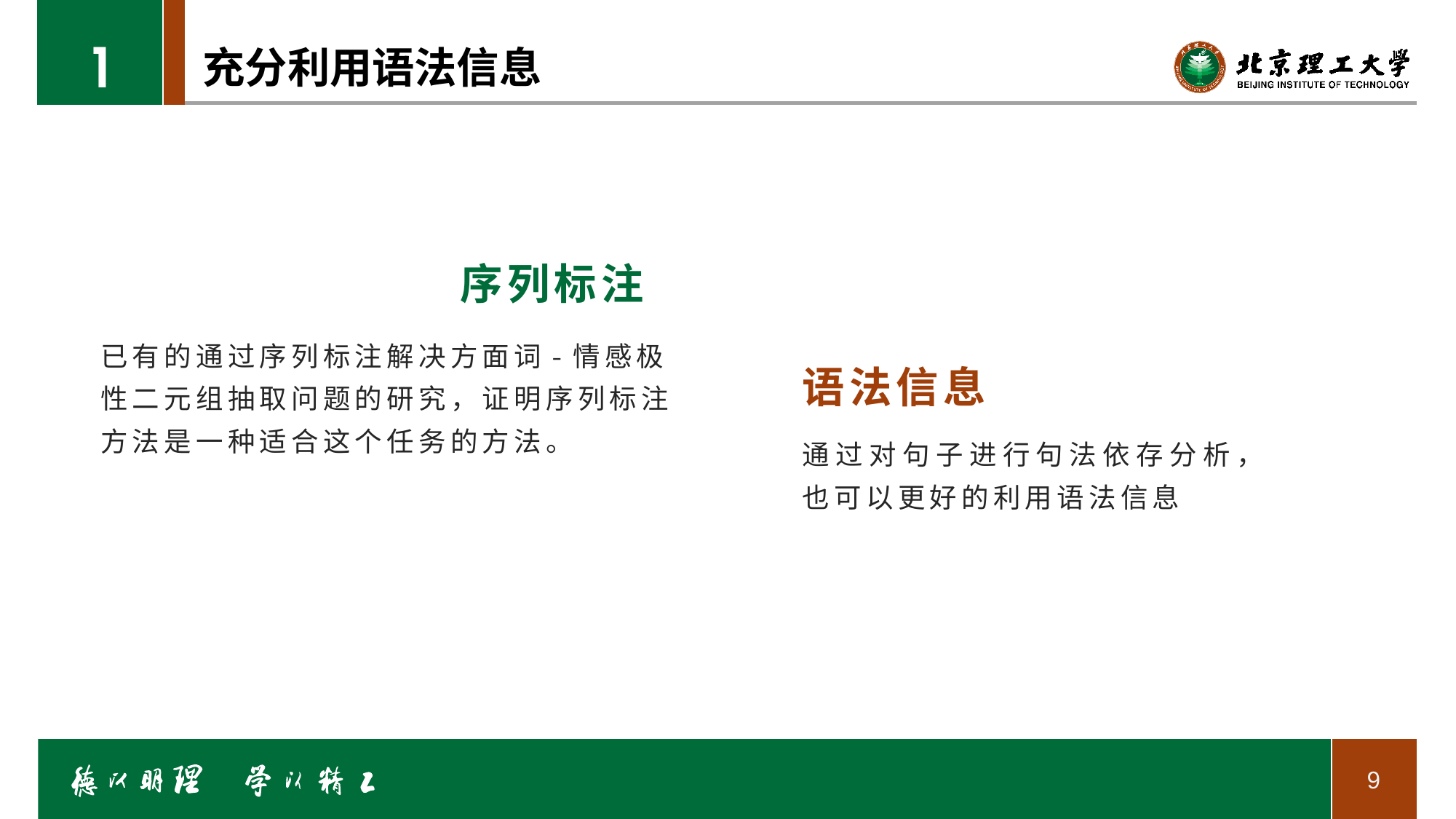

1
# 充分利用语法信息

序列标注

已有的通过序列标注解决方面词-情感极性二元组抽取问题的研究，证明序列标注方法是一种适合这个任务的方法。
语法信息
通过对句子进行句法依存分析，也可以更好的利用语法信息